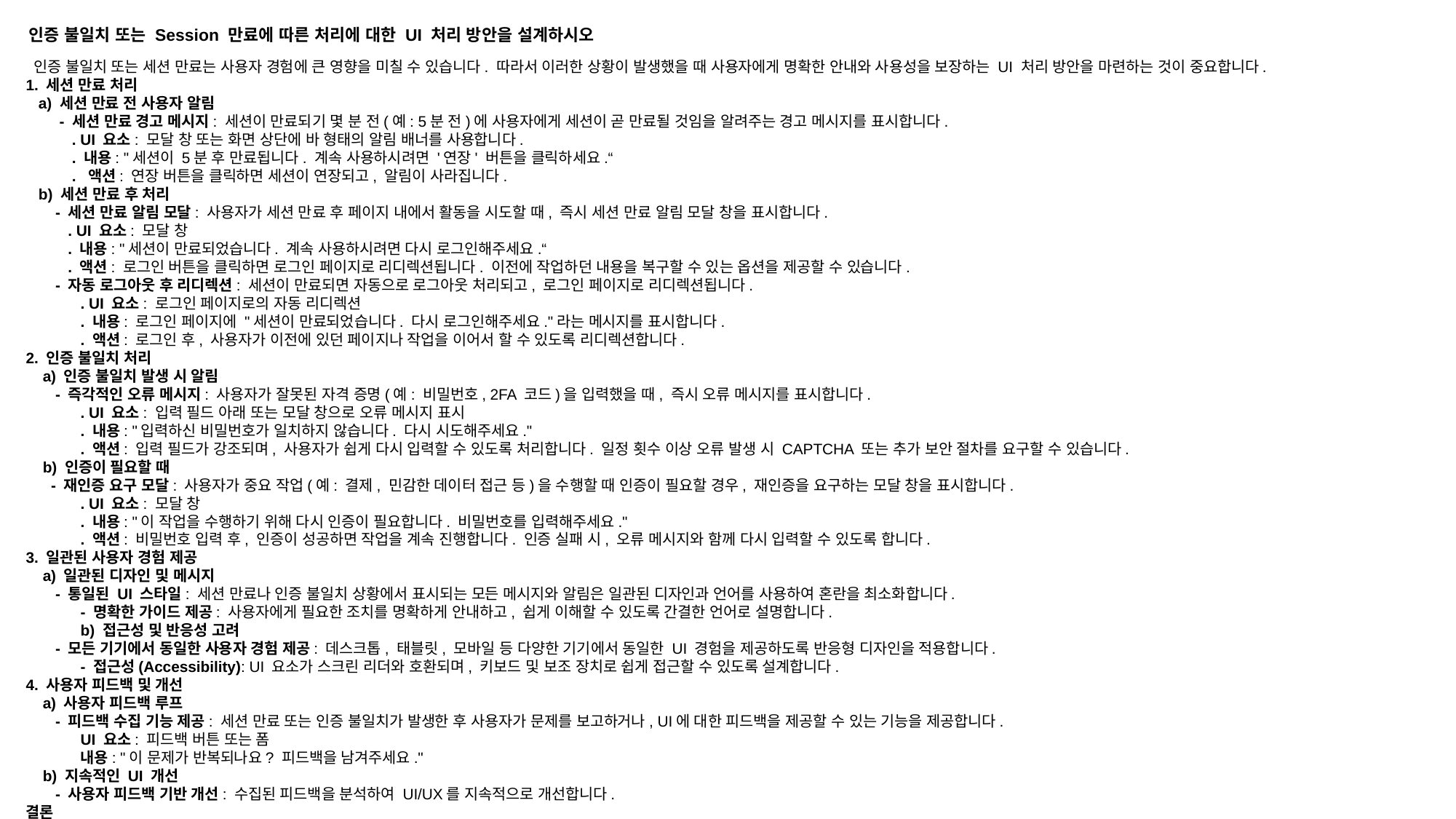

인증 불일치 또는 Session 만료에 따른 처리에 대한 UI 처리 방안을 설계하시오
 인증 불일치 또는 세션 만료는 사용자 경험에 큰 영향을 미칠 수 있습니다. 따라서 이러한 상황이 발생했을 때 사용자에게 명확한 안내와 사용성을 보장하는 UI 처리 방안을 마련하는 것이 중요합니다.
1. 세션 만료 처리
   a) 세션 만료 전 사용자 알림
        - 세션 만료 경고 메시지: 세션이 만료되기 몇 분 전(예: 5분 전)에 사용자에게 세션이 곧 만료될 것임을 알려주는 경고 메시지를 표시합니다.
           . UI 요소: 모달 창 또는 화면 상단에 바 형태의 알림 배너를 사용합니다.
           . 내용: "세션이 5분 후 만료됩니다. 계속 사용하시려면 '연장' 버튼을 클릭하세요.“
           .  액션: 연장 버튼을 클릭하면 세션이 연장되고, 알림이 사라집니다.
   b) 세션 만료 후 처리
       - 세션 만료 알림 모달: 사용자가 세션 만료 후 페이지 내에서 활동을 시도할 때, 즉시 세션 만료 알림 모달 창을 표시합니다.
          . UI 요소: 모달 창
          . 내용: "세션이 만료되었습니다. 계속 사용하시려면 다시 로그인해주세요.“
          . 액션: 로그인 버튼을 클릭하면 로그인 페이지로 리디렉션됩니다. 이전에 작업하던 내용을 복구할 수 있는 옵션을 제공할 수 있습니다.
       - 자동 로그아웃 후 리디렉션: 세션이 만료되면 자동으로 로그아웃 처리되고, 로그인 페이지로 리디렉션됩니다.
. UI 요소: 로그인 페이지로의 자동 리디렉션
. 내용: 로그인 페이지에 "세션이 만료되었습니다. 다시 로그인해주세요."라는 메시지를 표시합니다.
. 액션: 로그인 후, 사용자가 이전에 있던 페이지나 작업을 이어서 할 수 있도록 리디렉션합니다.
2. 인증 불일치 처리
    a) 인증 불일치 발생 시 알림
       - 즉각적인 오류 메시지: 사용자가 잘못된 자격 증명(예: 비밀번호, 2FA 코드)을 입력했을 때, 즉시 오류 메시지를 표시합니다.
. UI 요소: 입력 필드 아래 또는 모달 창으로 오류 메시지 표시
. 내용: "입력하신 비밀번호가 일치하지 않습니다. 다시 시도해주세요."
. 액션: 입력 필드가 강조되며, 사용자가 쉽게 다시 입력할 수 있도록 처리합니다. 일정 횟수 이상 오류 발생 시 CAPTCHA 또는 추가 보안 절차를 요구할 수 있습니다.
    b) 인증이 필요할 때
      - 재인증 요구 모달: 사용자가 중요 작업(예: 결제, 민감한 데이터 접근 등)을 수행할 때 인증이 필요할 경우, 재인증을 요구하는 모달 창을 표시합니다.
. UI 요소: 모달 창
. 내용: "이 작업을 수행하기 위해 다시 인증이 필요합니다. 비밀번호를 입력해주세요."
. 액션: 비밀번호 입력 후, 인증이 성공하면 작업을 계속 진행합니다. 인증 실패 시, 오류 메시지와 함께 다시 입력할 수 있도록 합니다.
3. 일관된 사용자 경험 제공
    a) 일관된 디자인 및 메시지
       - 통일된 UI 스타일: 세션 만료나 인증 불일치 상황에서 표시되는 모든 메시지와 알림은 일관된 디자인과 언어를 사용하여 혼란을 최소화합니다.
- 명확한 가이드 제공: 사용자에게 필요한 조치를 명확하게 안내하고, 쉽게 이해할 수 있도록 간결한 언어로 설명합니다.
b) 접근성 및 반응성 고려
       - 모든 기기에서 동일한 사용자 경험 제공: 데스크톱, 태블릿, 모바일 등 다양한 기기에서 동일한 UI 경험을 제공하도록 반응형 디자인을 적용합니다.
- 접근성(Accessibility): UI 요소가 스크린 리더와 호환되며, 키보드 및 보조 장치로 쉽게 접근할 수 있도록 설계합니다.
4. 사용자 피드백 및 개선
    a) 사용자 피드백 루프
       - 피드백 수집 기능 제공: 세션 만료 또는 인증 불일치가 발생한 후 사용자가 문제를 보고하거나, UI에 대한 피드백을 제공할 수 있는 기능을 제공합니다.
UI 요소: 피드백 버튼 또는 폼
내용: "이 문제가 반복되나요? 피드백을 남겨주세요."
    b) 지속적인 UI 개선
       - 사용자 피드백 기반 개선: 수집된 피드백을 분석하여 UI/UX를 지속적으로 개선합니다.
결론
이와 같은 UI 처리 방안을 통해 인증 불일치와 세션 만료 상황에서도 사용자가 혼란 없이 시스템을 이용할 수 있도록 지원할 수 있습니다. 명확한 알림과 일관된 사용자 경험을 제공함으로써 사용자의 만족도를 높이고, 보안성과 사용 편의성을 동시에 강화할 수 있습니다.